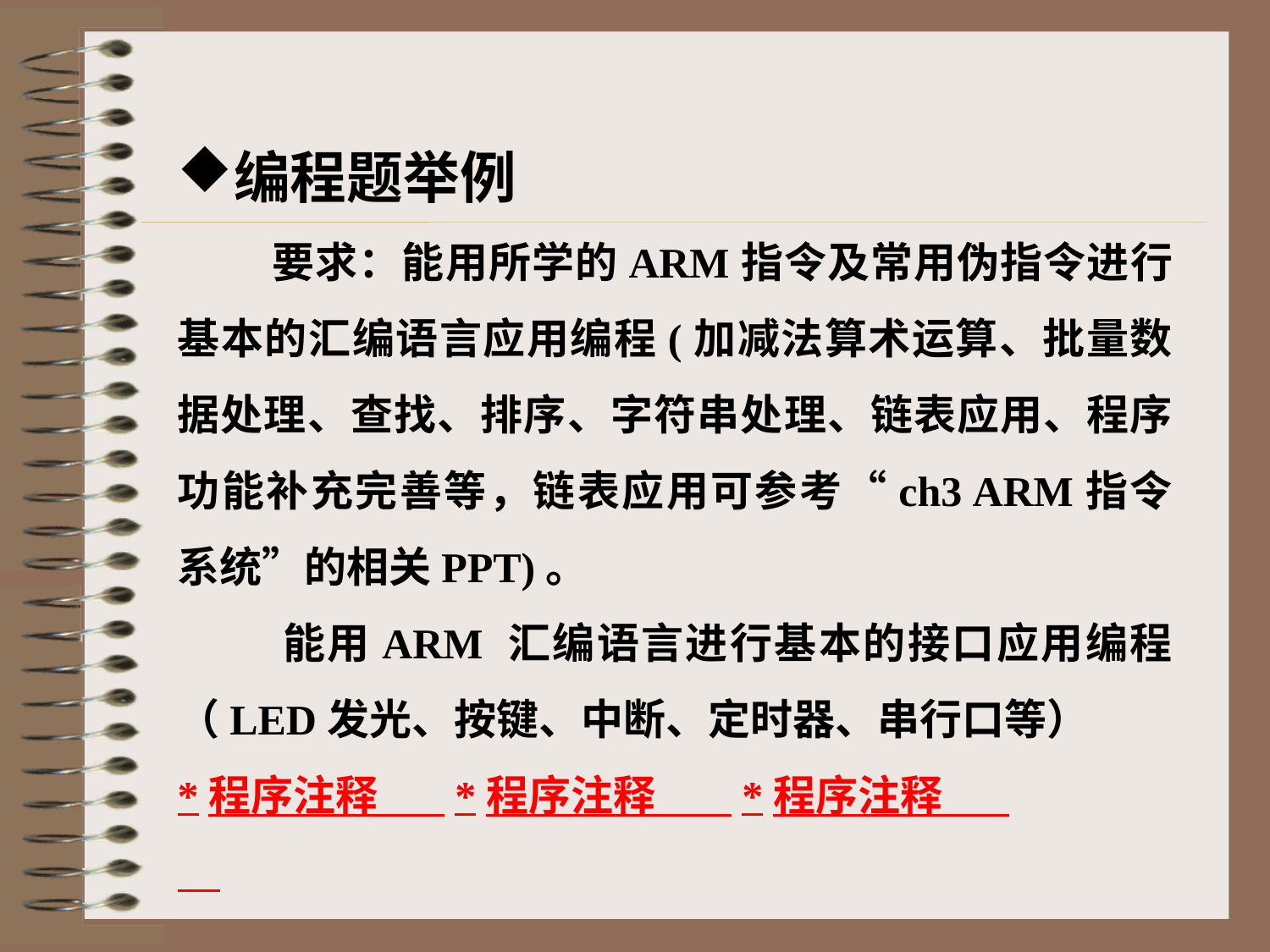

编程题举例
        要求：能用所学的ARM指令及常用伪指令进行基本的汇编语言应用编程(加减法算术运算、批量数据处理、查找、排序、字符串处理、链表应用、程序功能补充完善等，链表应用可参考“ch3 ARM指令系统”的相关PPT)。
        能用ARM 汇编语言进行基本的接口应用编程 （LED发光、按键、中断、定时器、串行口等）
*程序注释       *程序注释        *程序注释